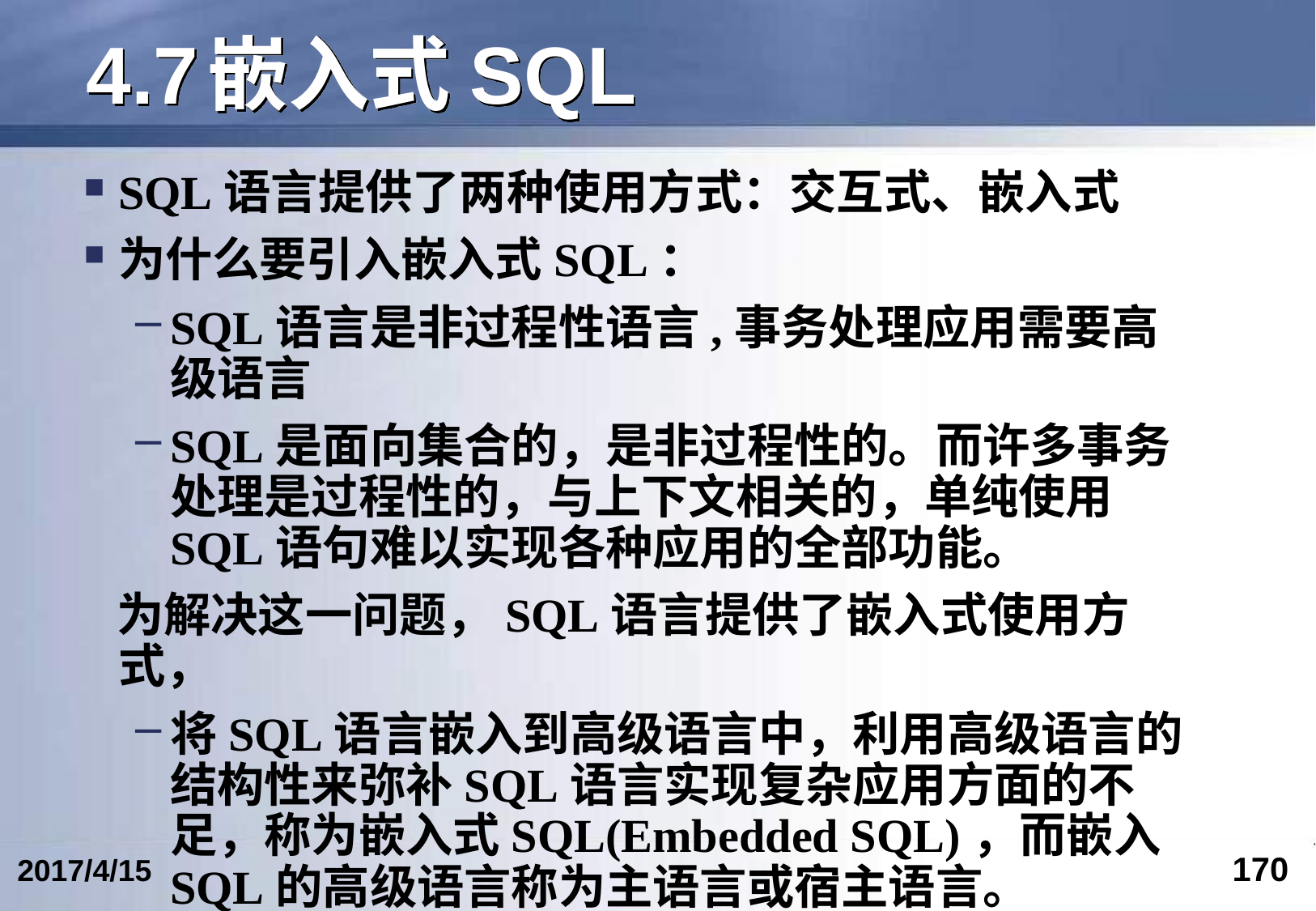

# 4.7	嵌入式SQL
SQL语言提供了两种使用方式：交互式、嵌入式
为什么要引入嵌入式SQL：
SQL语言是非过程性语言,事务处理应用需要高级语言
SQL是面向集合的，是非过程性的。而许多事务处理是过程性的，与上下文相关的，单纯使用SQL语句难以实现各种应用的全部功能。
  为解决这一问题，SQL语言提供了嵌入式使用方式，
将SQL语言嵌入到高级语言中，利用高级语言的结构性来弥补SQL语言实现复杂应用方面的不足，称为嵌入式SQL(Embedded SQL)，而嵌入SQL的高级语言称为主语言或宿主语言。
170
2017/4/15